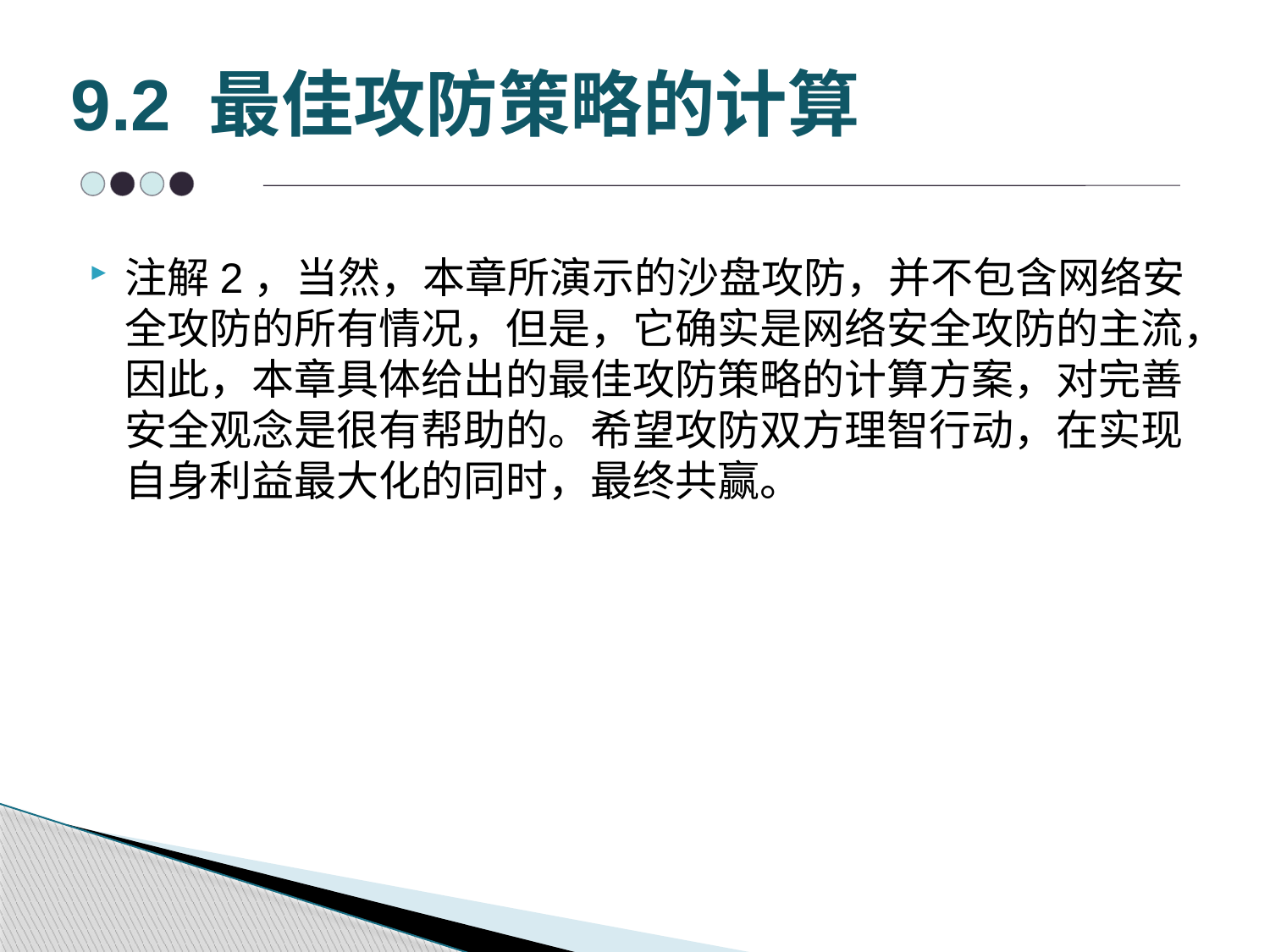

# 9.2 最佳攻防策略的计算

注解2，当然，本章所演示的沙盘攻防，并不包含网络安全攻防的所有情况，但是，它确实是网络安全攻防的主流，因此，本章具体给出的最佳攻防策略的计算方案，对完善安全观念是很有帮助的。希望攻防双方理智行动，在实现自身利益最大化的同时，最终共赢。